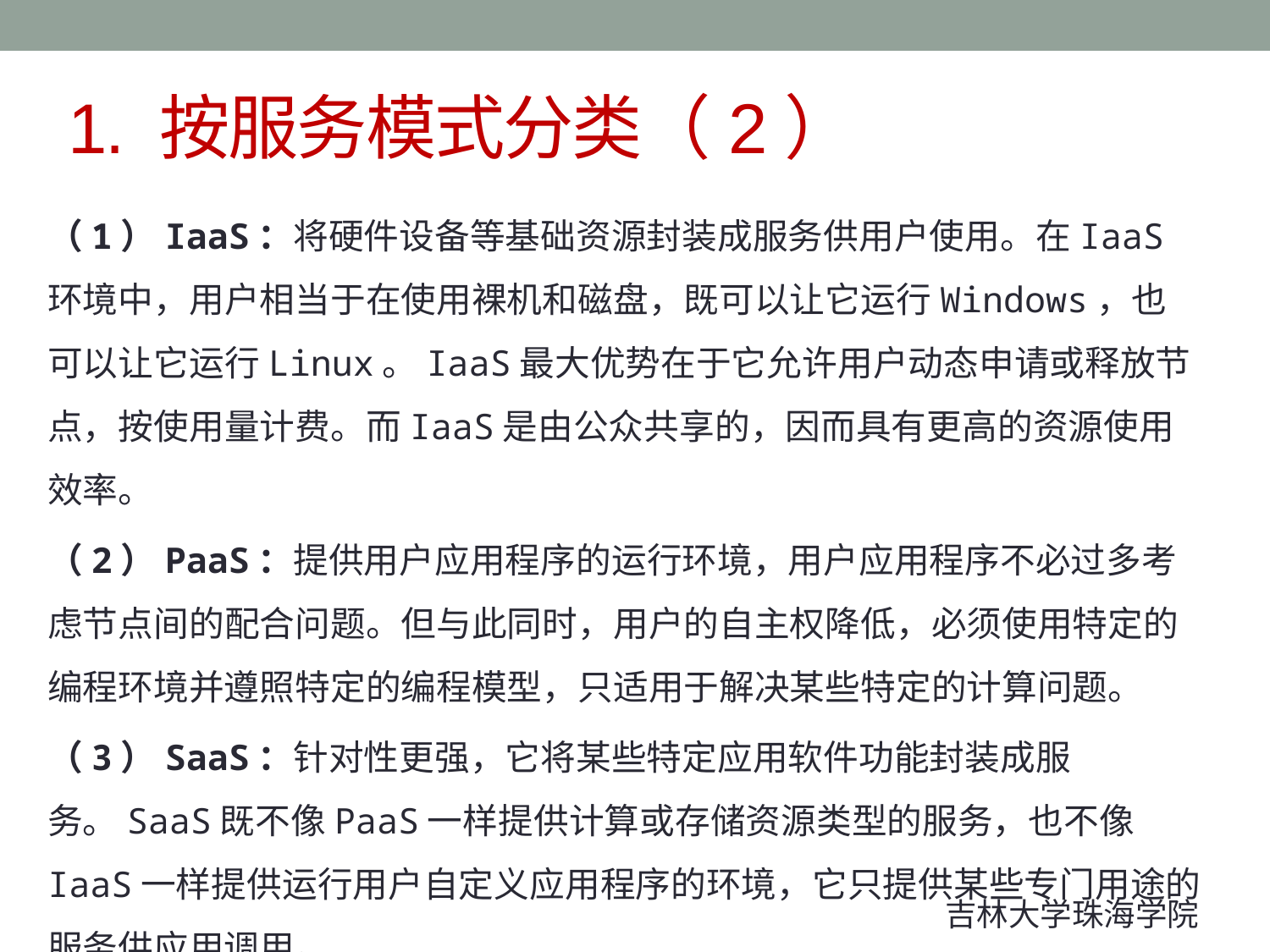

# 1. 按服务模式分类（2）
（1）IaaS：将硬件设备等基础资源封装成服务供用户使用。在IaaS环境中，用户相当于在使用裸机和磁盘，既可以让它运行Windows，也可以让它运行Linux。IaaS最大优势在于它允许用户动态申请或释放节点，按使用量计费。而IaaS是由公众共享的，因而具有更高的资源使用效率。
（2）PaaS：提供用户应用程序的运行环境，用户应用程序不必过多考虑节点间的配合问题。但与此同时，用户的自主权降低，必须使用特定的编程环境并遵照特定的编程模型，只适用于解决某些特定的计算问题。
（3）SaaS：针对性更强，它将某些特定应用软件功能封装成服务。SaaS既不像PaaS一样提供计算或存储资源类型的服务，也不像IaaS一样提供运行用户自定义应用程序的环境，它只提供某些专门用途的服务供应用调用。